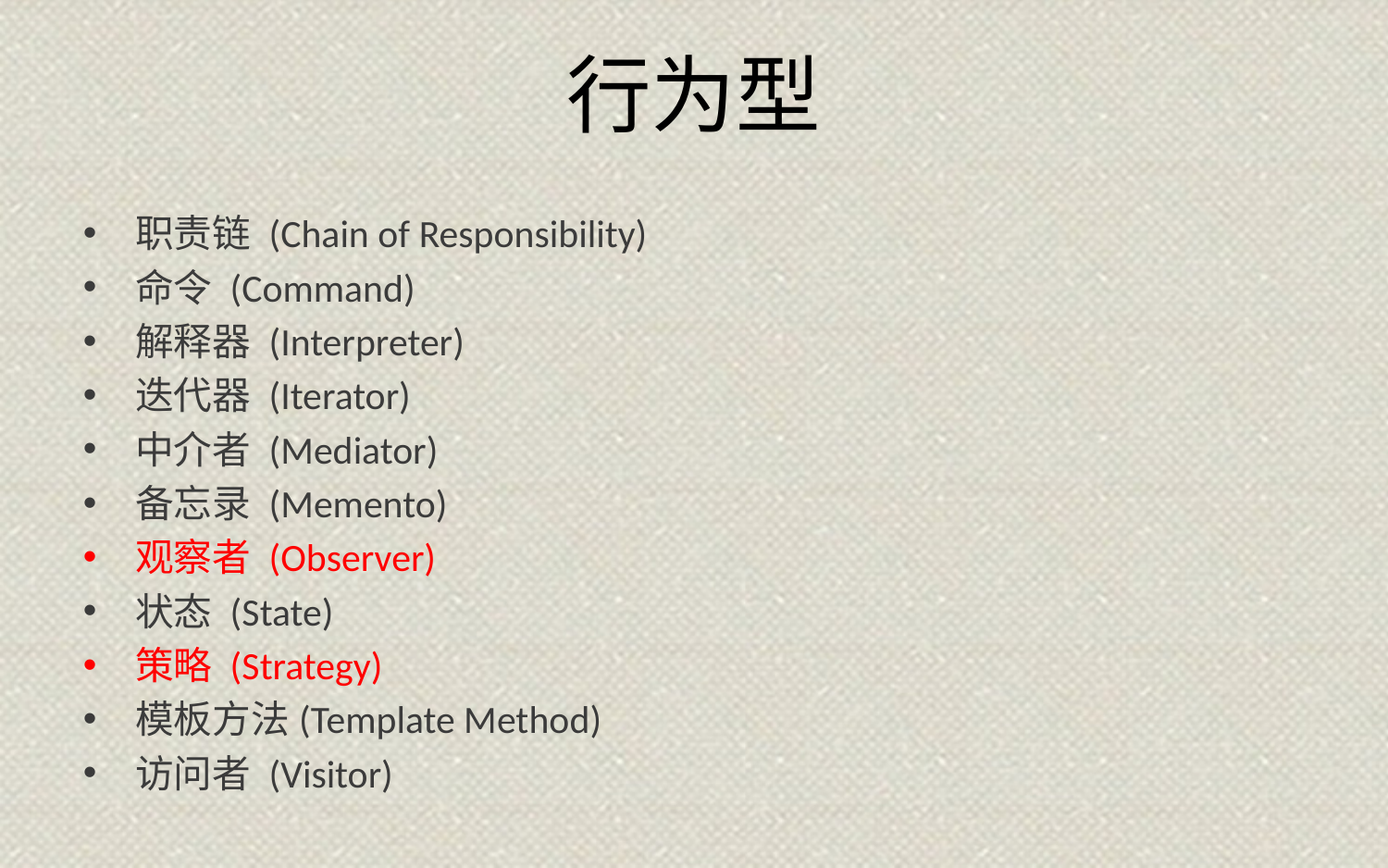

# 行为型
职责链 (Chain of Responsibility)
命令 (Command)
解释器 (Interpreter)
迭代器 (Iterator)
中介者 (Mediator)
备忘录 (Memento)
观察者 (Observer)
状态 (State)
策略 (Strategy)
模板方法(Template Method)
访问者 (Visitor)